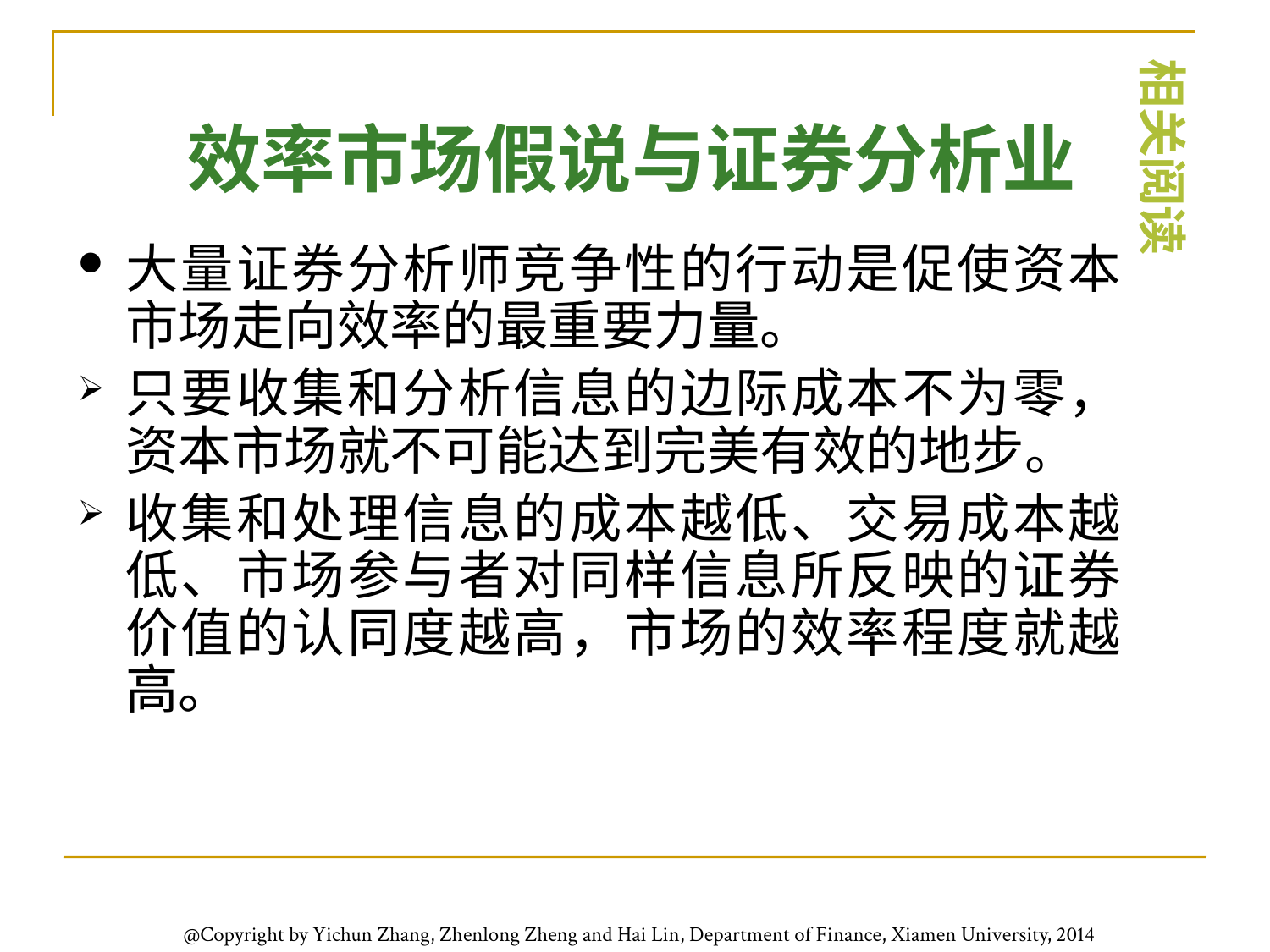

相关阅读
# 效率市场假说与证券分析业
大量证券分析师竞争性的行动是促使资本市场走向效率的最重要力量。
只要收集和分析信息的边际成本不为零，资本市场就不可能达到完美有效的地步。
收集和处理信息的成本越低、交易成本越低、市场参与者对同样信息所反映的证券价值的认同度越高，市场的效率程度就越高。
@Copyright by Yichun Zhang, Zhenlong Zheng and Hai Lin, Department of Finance, Xiamen University, 2014